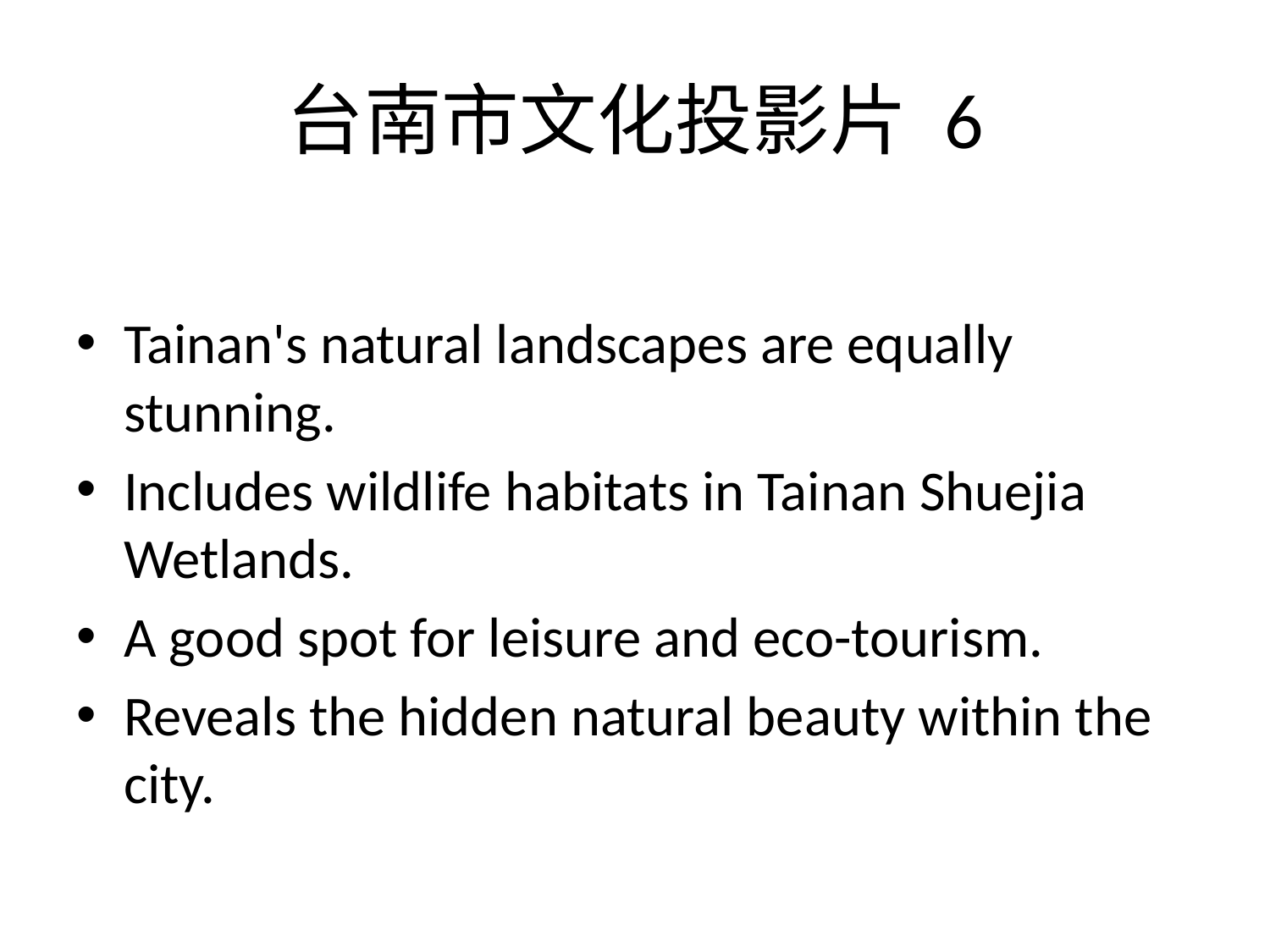

# 台南市文化投影片 6

Tainan's natural landscapes are equally stunning.
Includes wildlife habitats in Tainan Shuejia Wetlands.
A good spot for leisure and eco-tourism.
Reveals the hidden natural beauty within the city.